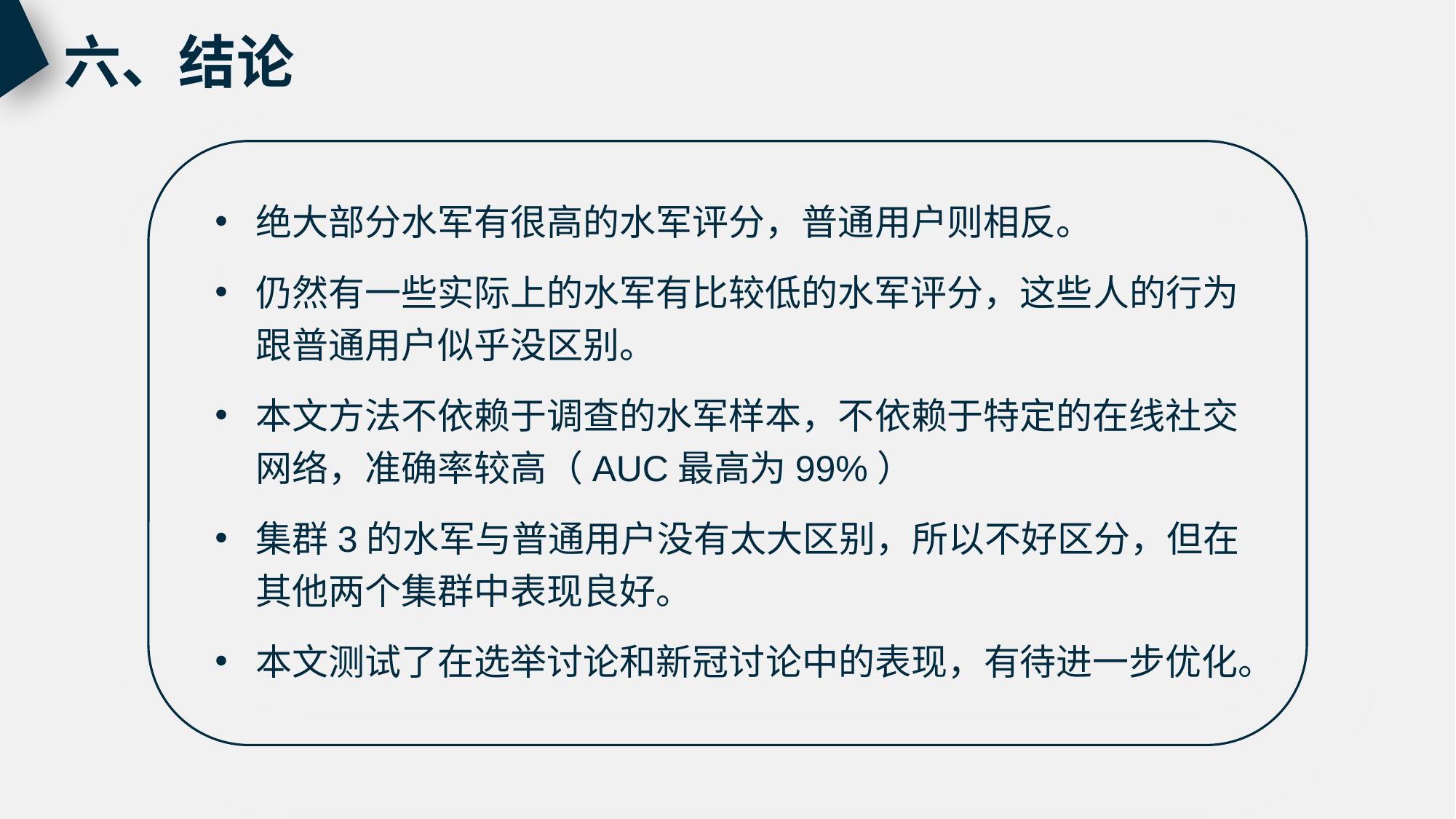

六、结论

绝大部分水军有很高的水军评分，普通用户则相反。
仍然有一些实际上的水军有比较低的水军评分，这些人的行为跟普通用户似乎没区别。
本文方法不依赖于调查的水军样本，不依赖于特定的在线社交网络，准确率较高（AUC最高为99%）
集群3的水军与普通用户没有太大区别，所以不好区分，但在其他两个集群中表现良好。
本文测试了在选举讨论和新冠讨论中的表现，有待进一步优化。